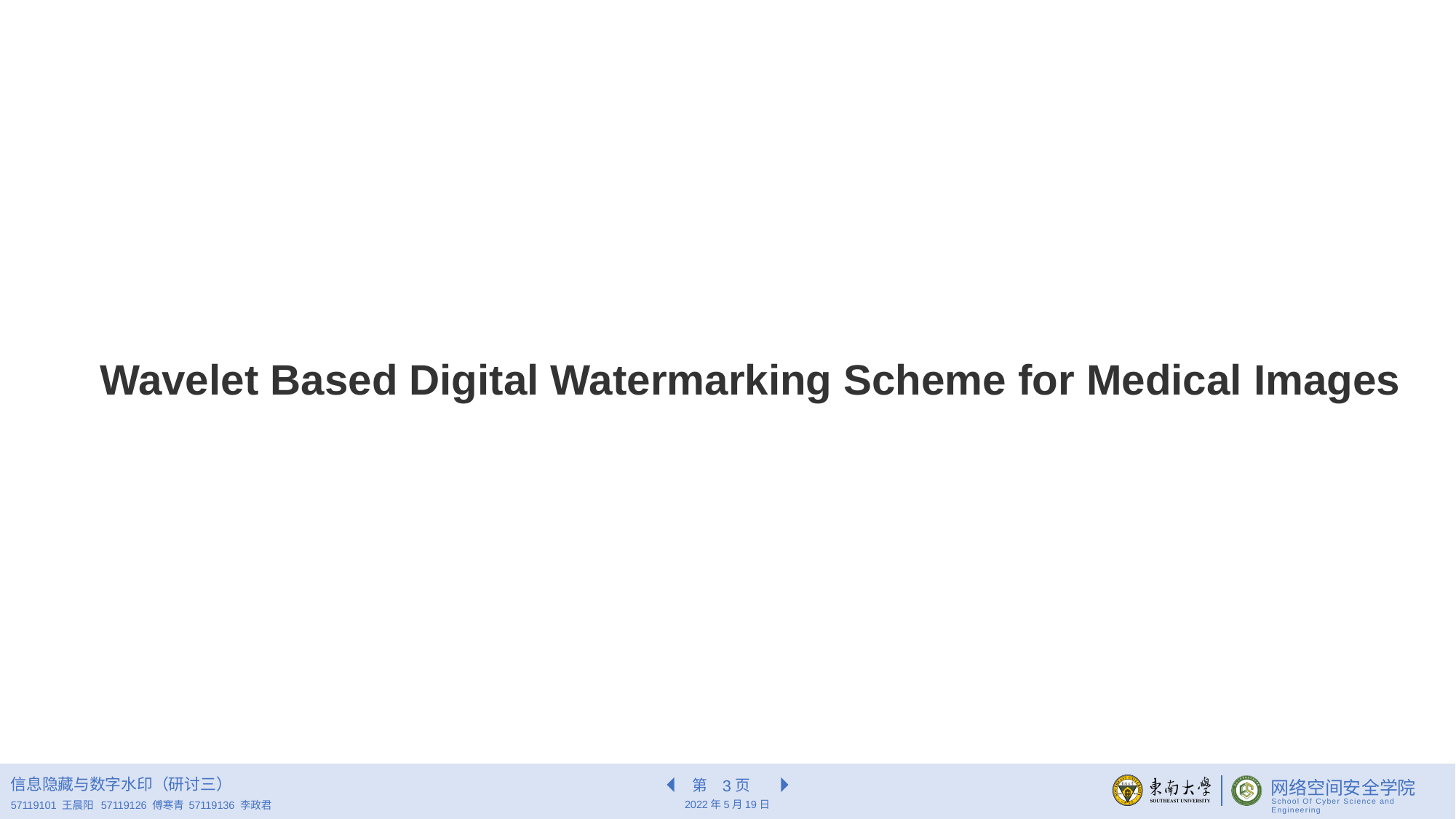

Wavelet Based Digital Watermarking Scheme for Medical Images
信息隐藏与数字水印（研讨三）

3
2022年5月19日
57119101 王晨阳  57119126 傅寒青 57119136 李政君